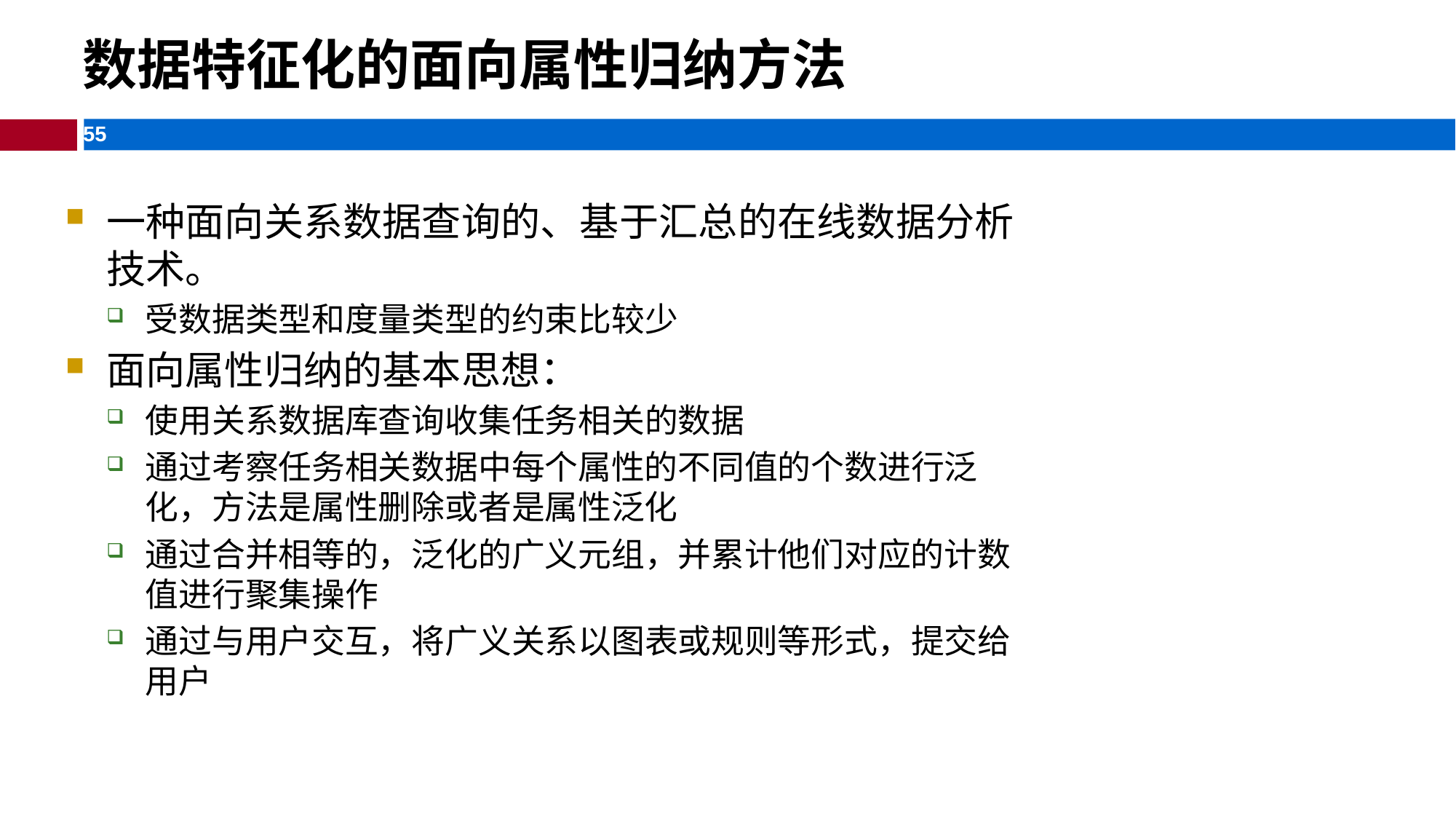

数据特征化的面向属性归纳方法
一种面向关系数据查询的、基于汇总的在线数据分析技术。
受数据类型和度量类型的约束比较少
面向属性归纳的基本思想：
使用关系数据库查询收集任务相关的数据
通过考察任务相关数据中每个属性的不同值的个数进行泛化，方法是属性删除或者是属性泛化
通过合并相等的，泛化的广义元组，并累计他们对应的计数值进行聚集操作
通过与用户交互，将广义关系以图表或规则等形式，提交给用户